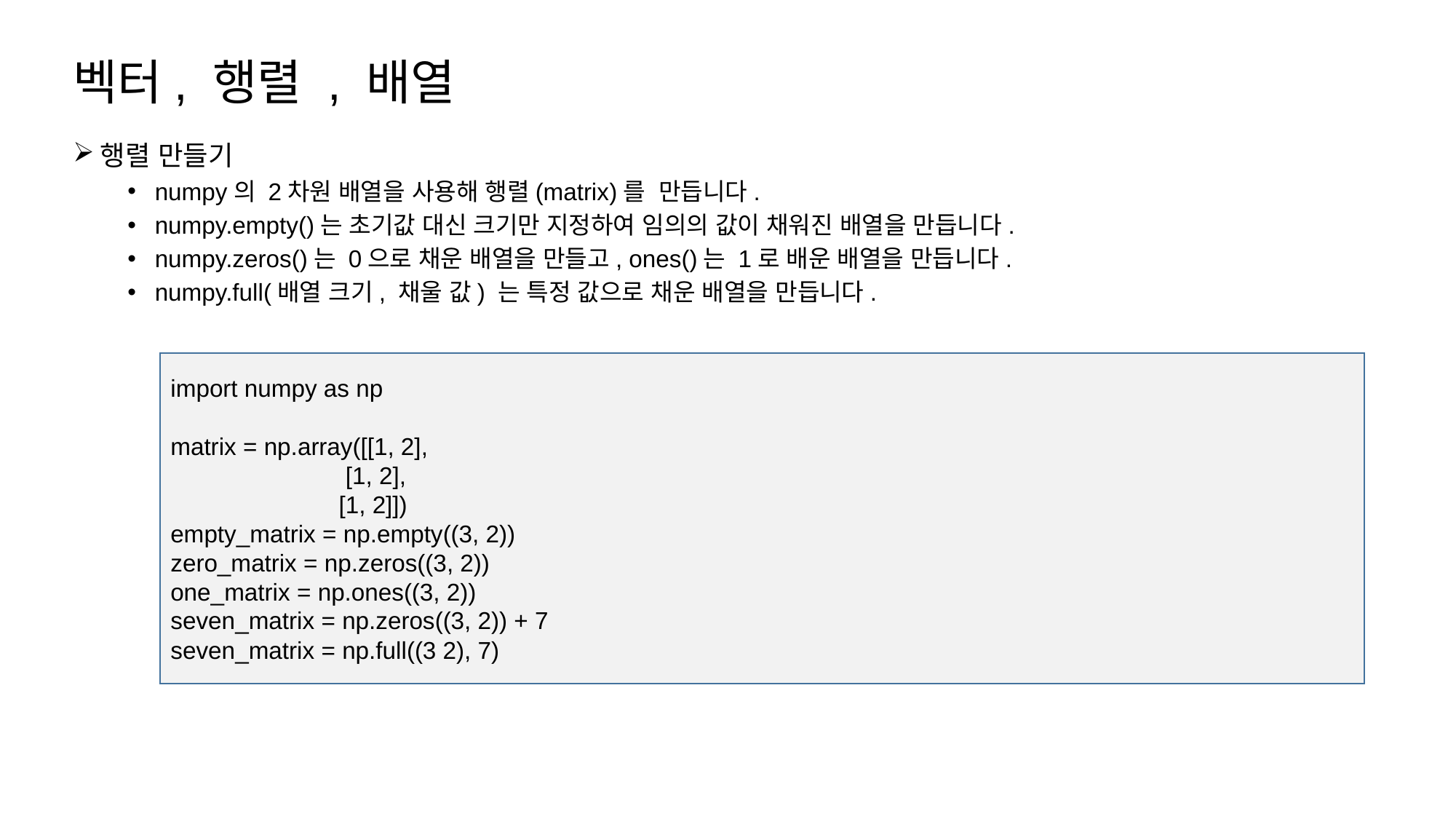

# 벡터, 행렬 , 배열
행렬 만들기
numpy의 2차원 배열을 사용해 행렬(matrix)를  만듭니다.
numpy.empty()는 초기값 대신 크기만 지정하여 임의의 값이 채워진 배열을 만듭니다.
numpy.zeros()는 0으로 채운 배열을 만들고, ones()는 1로 배운 배열을 만듭니다.
numpy.full(배열 크기, 채울 값) 는 특정 값으로 채운 배열을 만듭니다.
import numpy as np

matrix = np.array([[1, 2],
                          [1, 2],
                         [1, 2]])
empty_matrix = np.empty((3, 2))
zero_matrix = np.zeros((3, 2))
one_matrix = np.ones((3, 2))
seven_matrix = np.zeros((3, 2)) + 7
seven_matrix = np.full((3 2), 7)